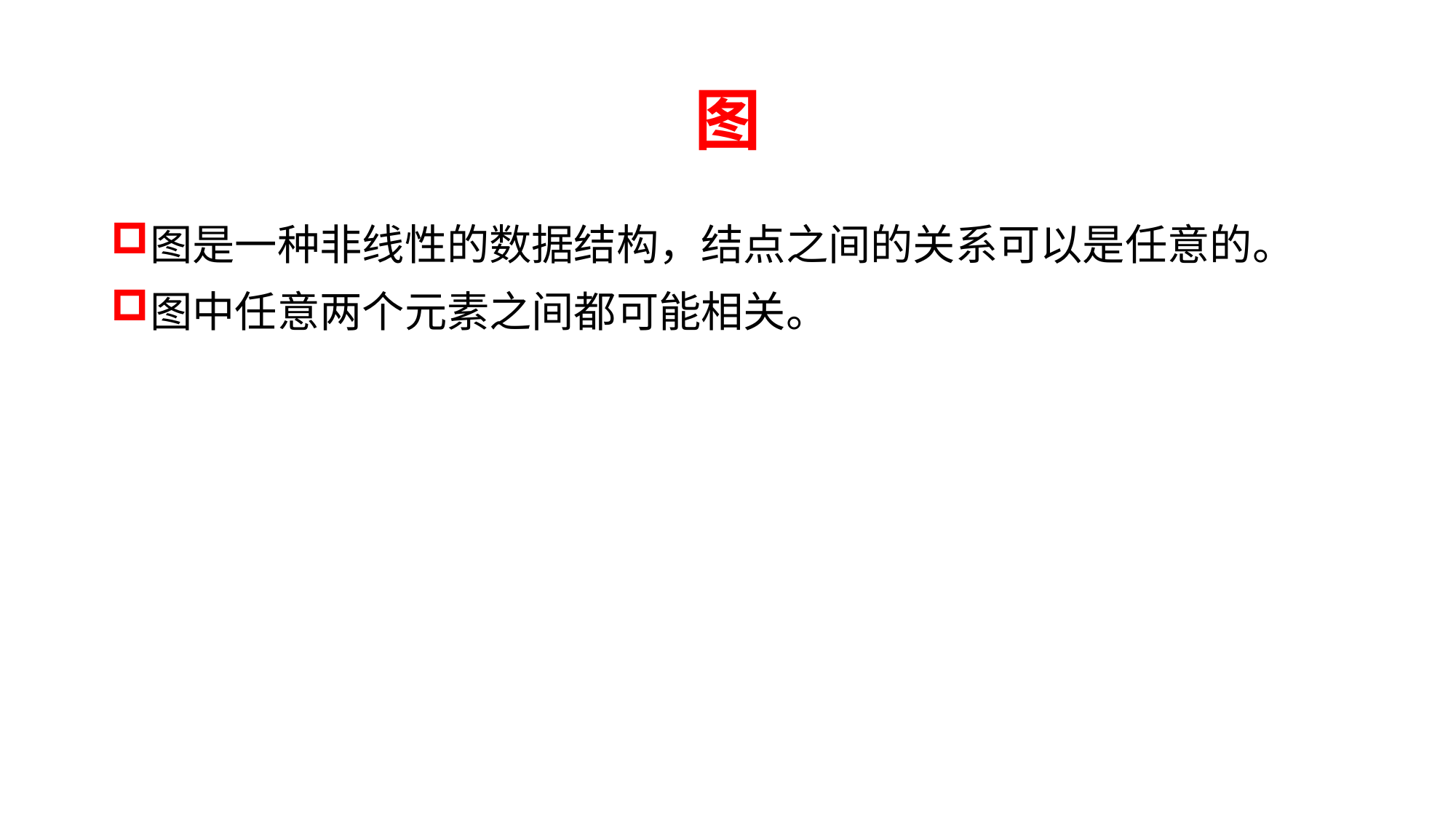

# 图
图是一种非线性的数据结构，结点之间的关系可以是任意的。
图中任意两个元素之间都可能相关。